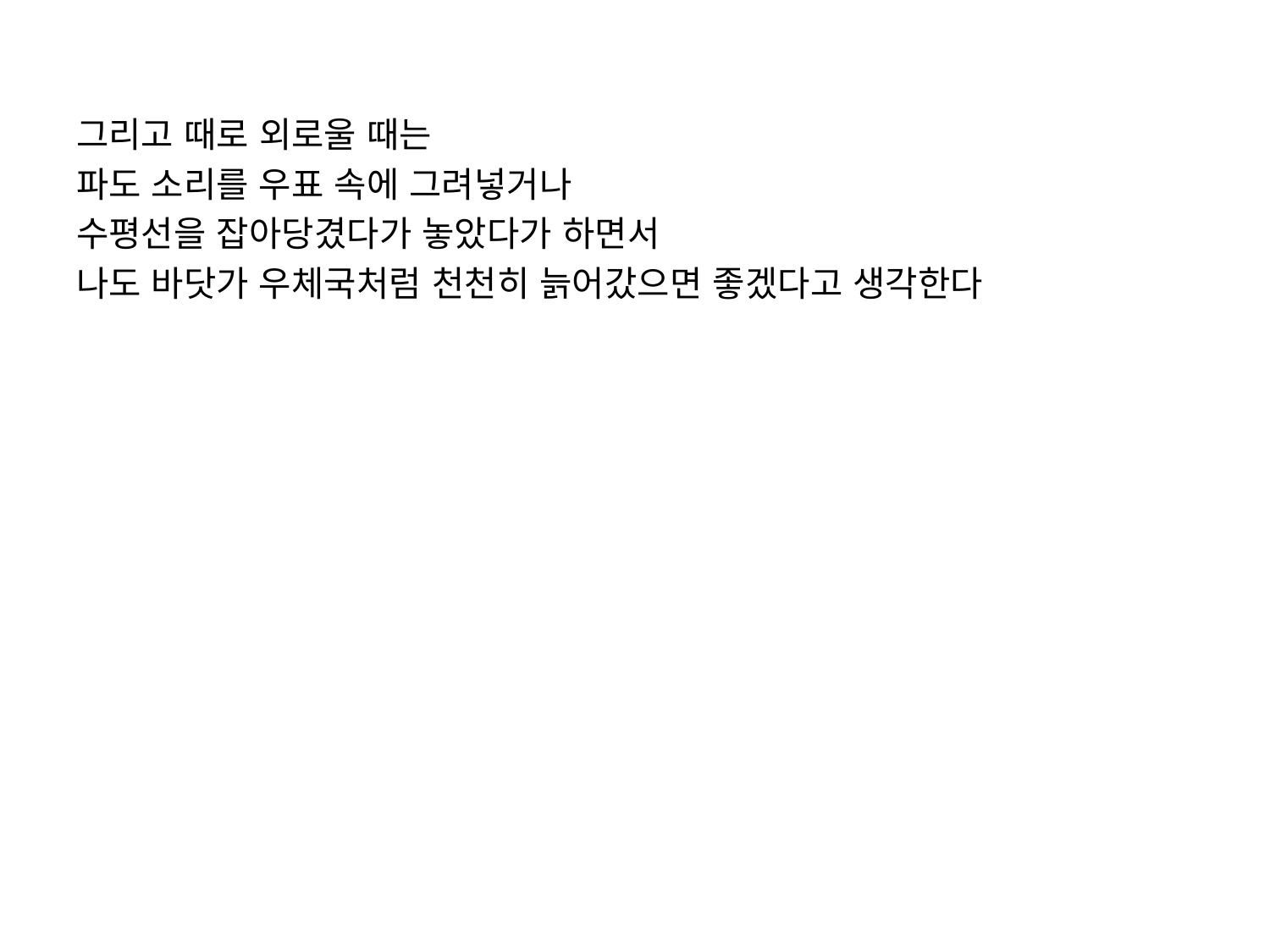

그리고 때로 외로울 때는
파도 소리를 우표 속에 그려넣거나
수평선을 잡아당겼다가 놓았다가 하면서
나도 바닷가 우체국처럼 천천히 늙어갔으면 좋겠다고 생각한다